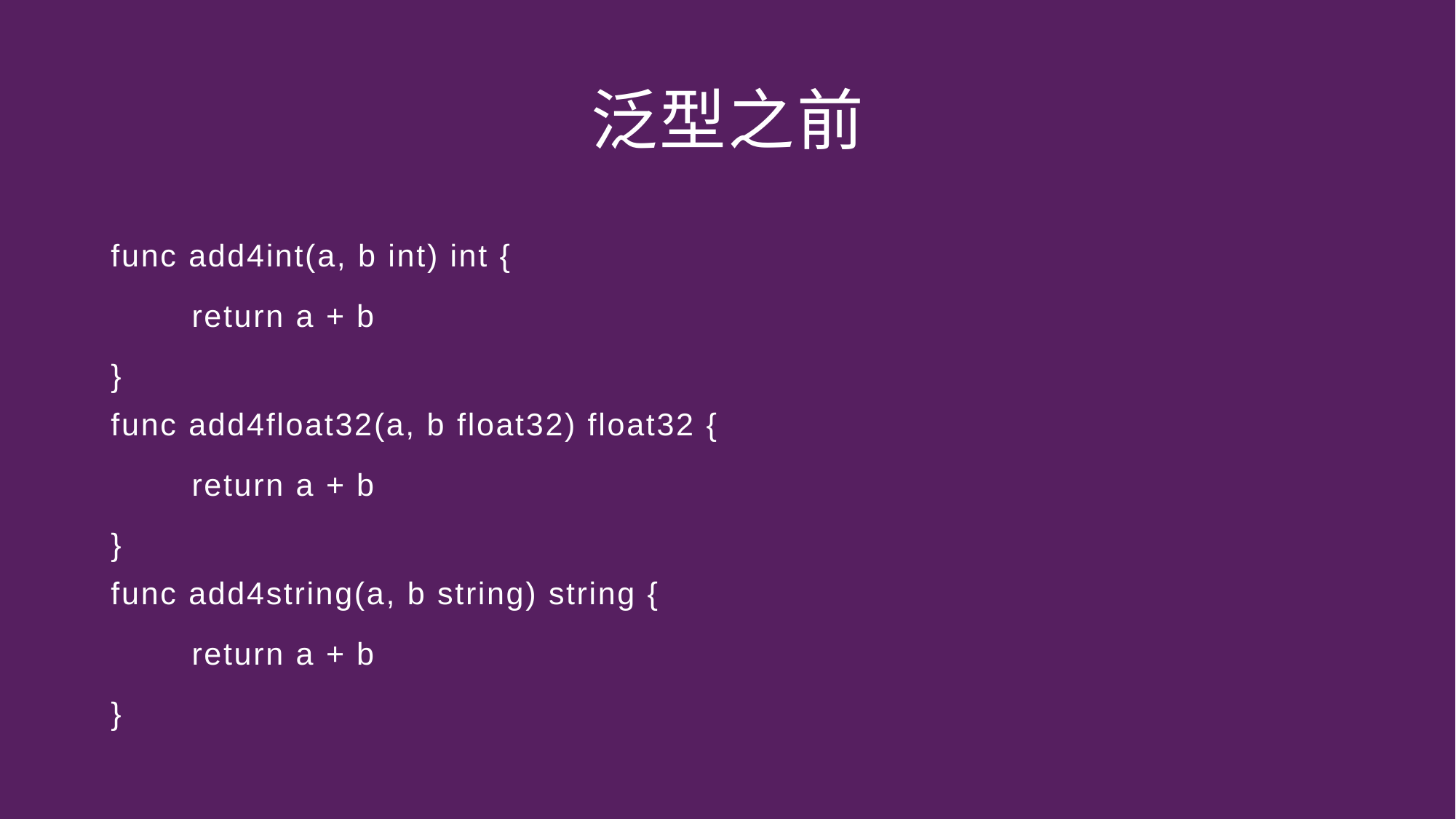

# 泛型之前
func add4int(a, b int) int {
	return a + b
}
func add4float32(a, b float32) float32 {
	return a + b
}
func add4string(a, b string) string {
	return a + b
}